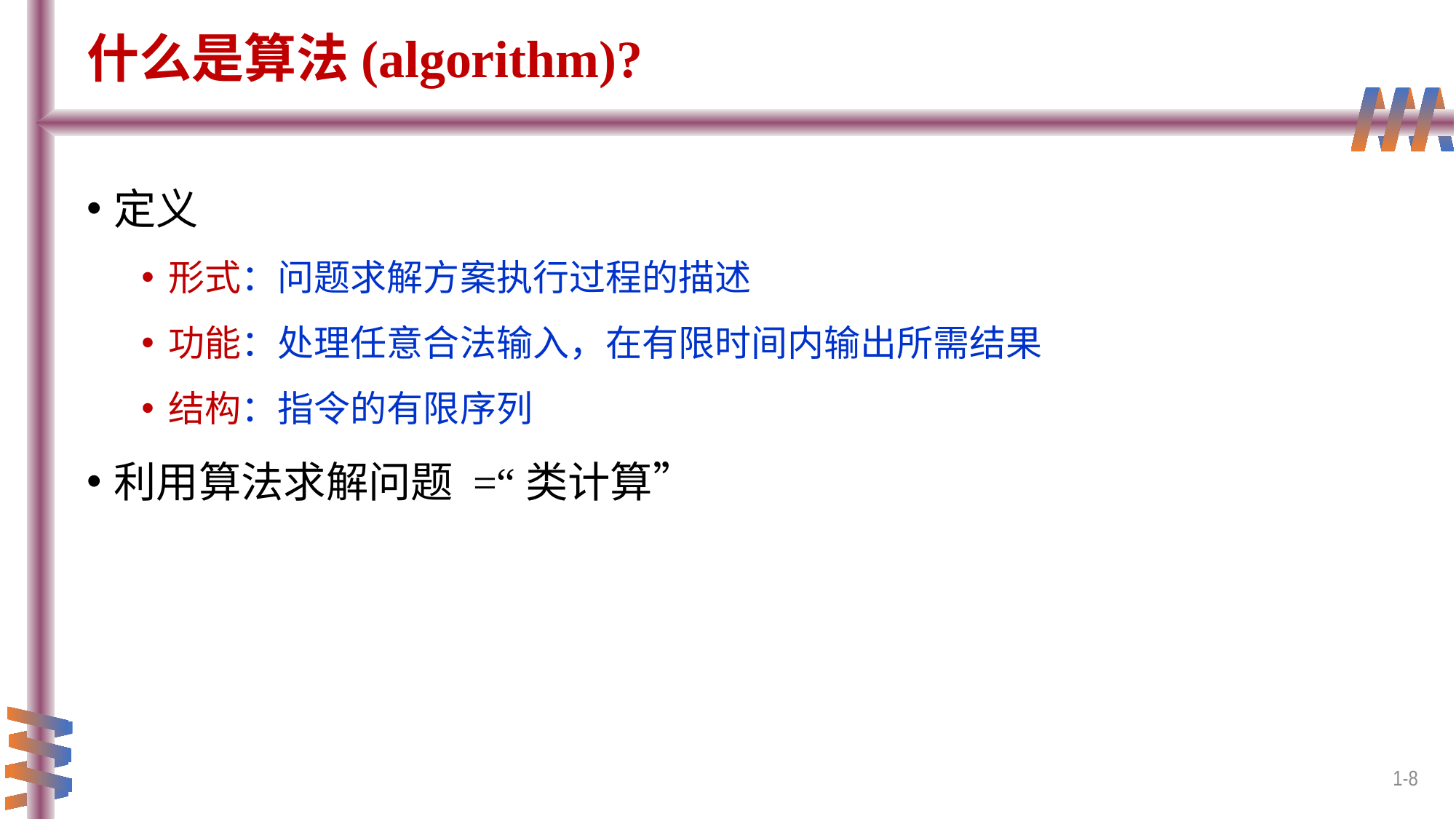

# 什么是算法(algorithm)?
定义
形式：问题求解方案执行过程的描述
功能：处理任意合法输入，在有限时间内输出所需结果
结构：指令的有限序列
利用算法求解问题 =“类计算”
1-8